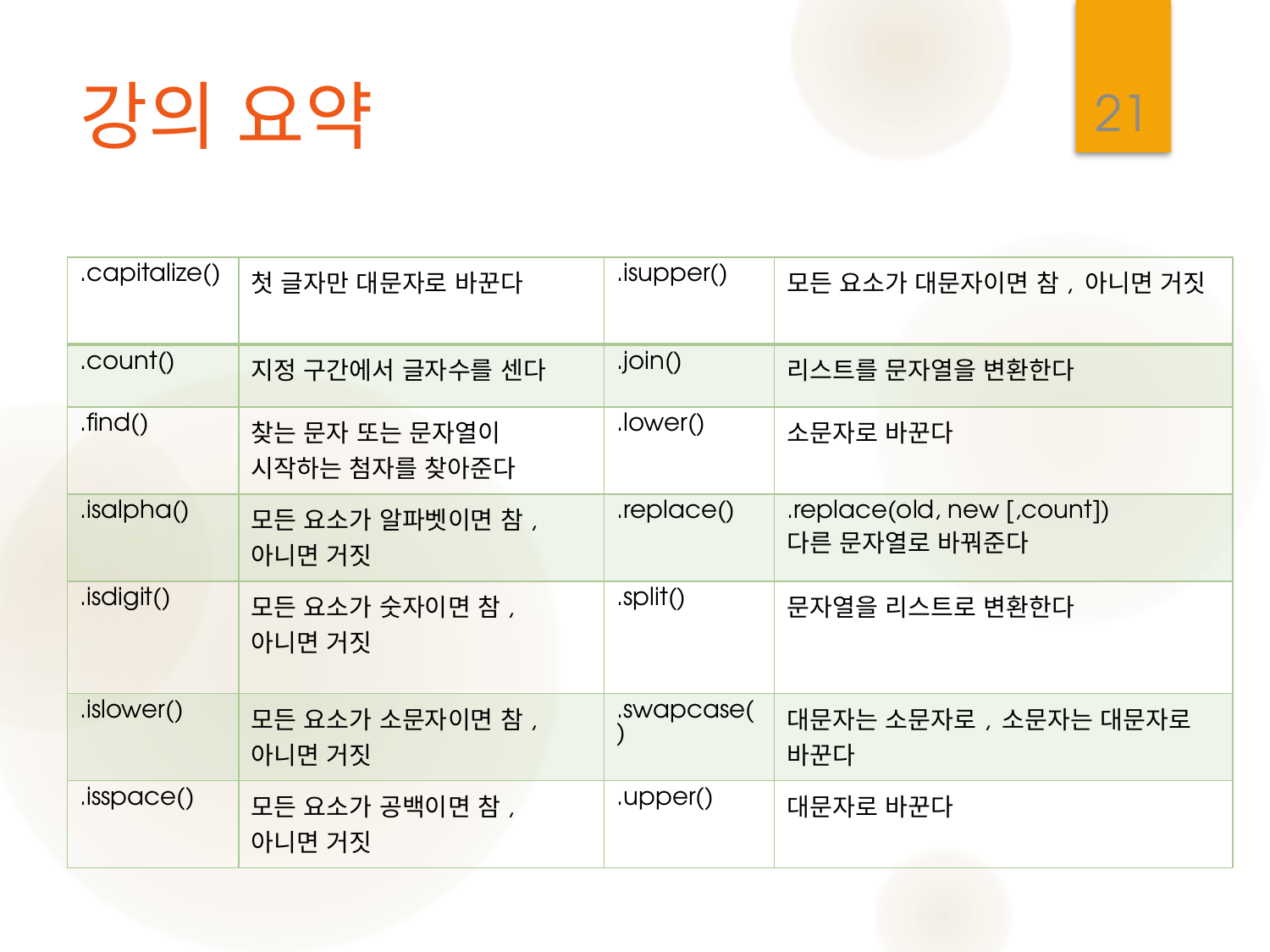

21
# 강의 요약
| .capitalize() | 첫 글자만 대문자로 바꾼다 | .isupper() | 모든 요소가 대문자이면 참, 아니면 거짓 |
| --- | --- | --- | --- |
| .count() | 지정 구간에서 글자수를 센다 | .join() | 리스트를 문자열을 변환한다 |
| .find() | 찾는 문자 또는 문자열이 시작하는 첨자를 찾아준다 | .lower() | 소문자로 바꾼다 |
| .isalpha() | 모든 요소가 알파벳이면 참, 아니면 거짓 | .replace() | .replace(old, new [,count]) 다른 문자열로 바꿔준다 |
| .isdigit() | 모든 요소가 숫자이면 참, 아니면 거짓 | .split() | 문자열을 리스트로 변환한다 |
| .islower() | 모든 요소가 소문자이면 참, 아니면 거짓 | .swapcase() | 대문자는 소문자로, 소문자는 대문자로 바꾼다 |
| .isspace() | 모든 요소가 공백이면 참, 아니면 거짓 | .upper() | 대문자로 바꾼다 |